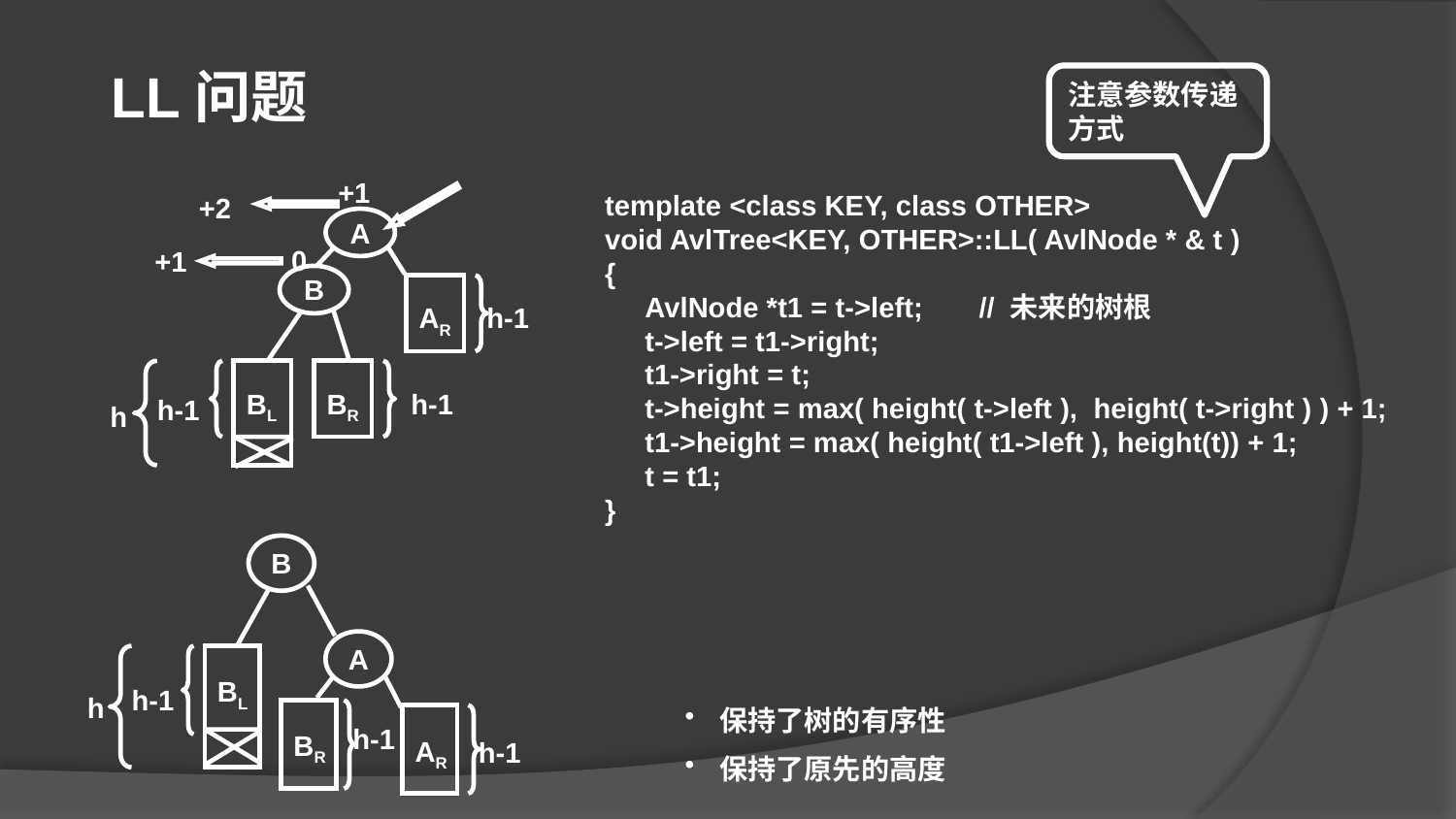

LL问题
注意参数传递方式
+1
template <class KEY, class OTHER>
void AvlTree<KEY, OTHER>::LL( AvlNode * & t )
{
     AvlNode *t1 = t->left;       // 未来的树根
     t->left = t1->right;
     t1->right = t;
     t->height = max( height( t->left ),  height( t->right ) ) + 1;
     t1->height = max( height( t1->left ), height(t)) + 1;
     t = t1;
}
+2

A
0
+1

B

AR
h-1

BL
BR
h-1
h-1
h

B

A

BL
h-1

h

h-1
BR
AR
h-1

保持了树的有序性
保持了原先的高度